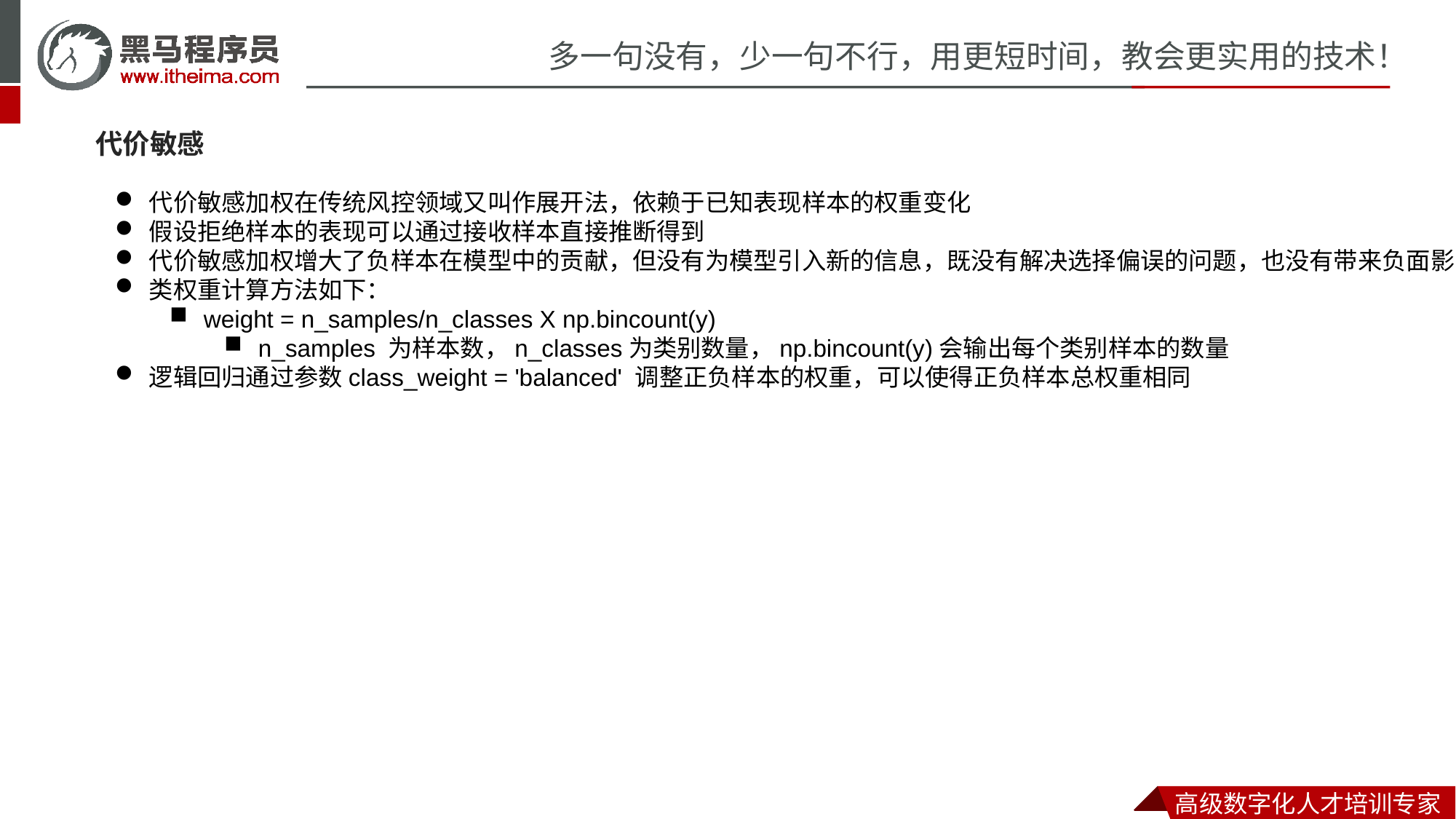

代价敏感
代价敏感加权在传统风控领域又叫作展开法，依赖于已知表现样本的权重变化
假设拒绝样本的表现可以通过接收样本直接推断得到
代价敏感加权增大了负样本在模型中的贡献，但没有为模型引入新的信息，既没有解决选择偏误的问题，也没有带来负面影响。
类权重计算方法如下：
weight = n_samples/n_classes X np.bincount(y)
n_samples 为样本数，n_classes为类别数量，np.bincount(y)会输出每个类别样本的数量
逻辑回归通过参数class_weight = 'balanced' 调整正负样本的权重，可以使得正负样本总权重相同